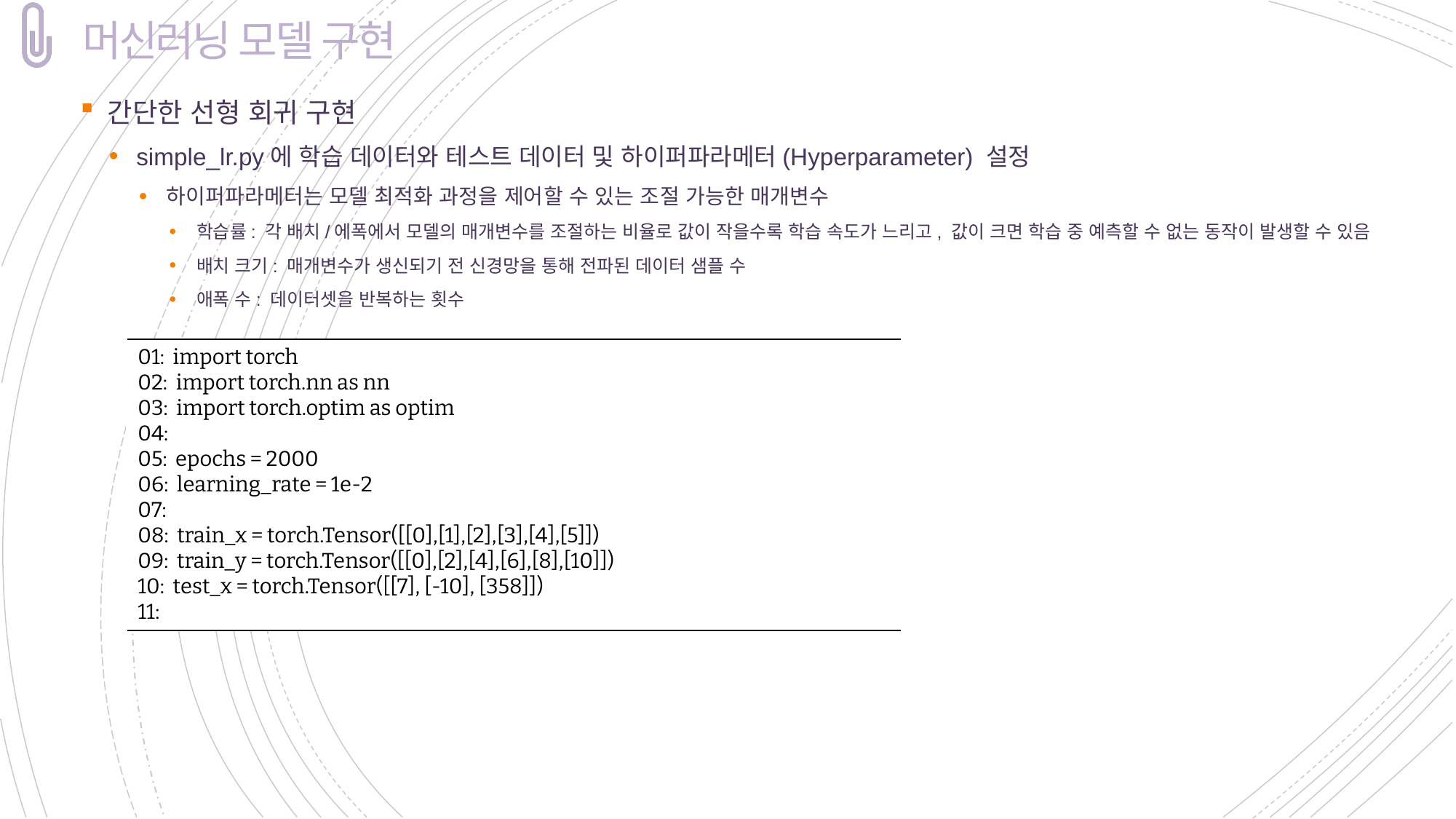

# 머신러닝 모델 구현
간단한 선형 회귀 구현
simple_lr.py에 학습 데이터와 테스트 데이터 및 하이퍼파라메터(Hyperparameter) 설정
하이퍼파라메터는 모델 최적화 과정을 제어할 수 있는 조절 가능한 매개변수
학습률: 각 배치/에폭에서 모델의 매개변수를 조절하는 비율로 값이 작을수록 학습 속도가 느리고, 값이 크면 학습 중 예측할 수 없는 동작이 발생할 수 있음
배치 크기: 매개변수가 생신되기 전 신경망을 통해 전파된 데이터 샘플 수
애폭 수: 데이터셋을 반복하는 횟수

| 01: import torch 02: import torch.nn as nn 03: import torch.optim as optim 04: 05: epochs = 2000 06: learning\_rate = 1e-2 07: 08: train\_x = torch.Tensor([[0],[1],[2],[3],[4],[5]]) 09: train\_y = torch.Tensor([[0],[2],[4],[6],[8],[10]]) 10: test\_x = torch.Tensor([[7], [-10], [358]]) 11: |
| --- |